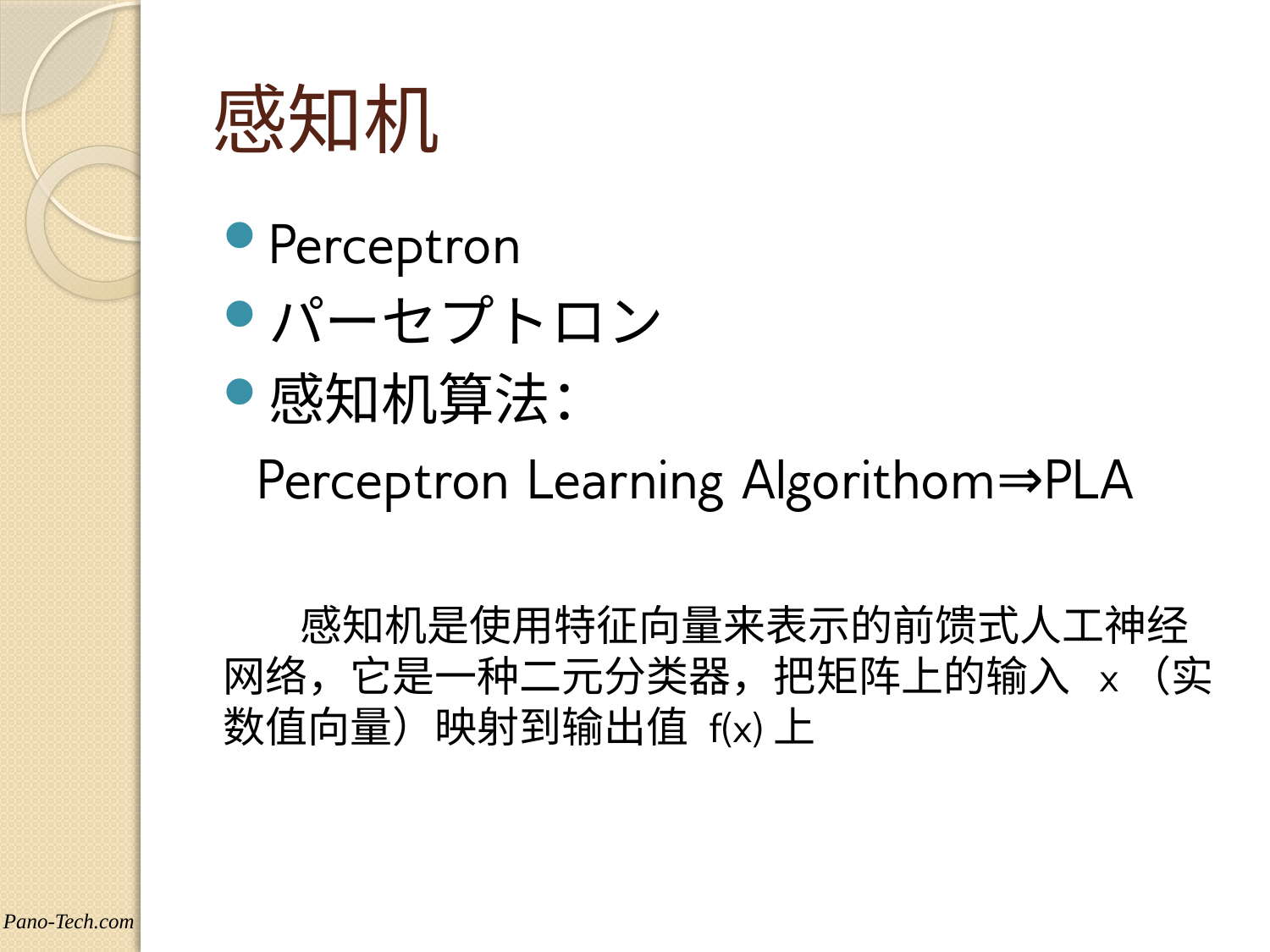

# 感知机
Perceptron
パーセプトロン
感知机算法：
  Perceptron Learning Algorithom⇒PLA

       感知机是使用特征向量来表示的前馈式人工神经网络，它是一种二元分类器，把矩阵上的输入  x（实数值向量）映射到输出值 f(x)上

Pano-Tech.com